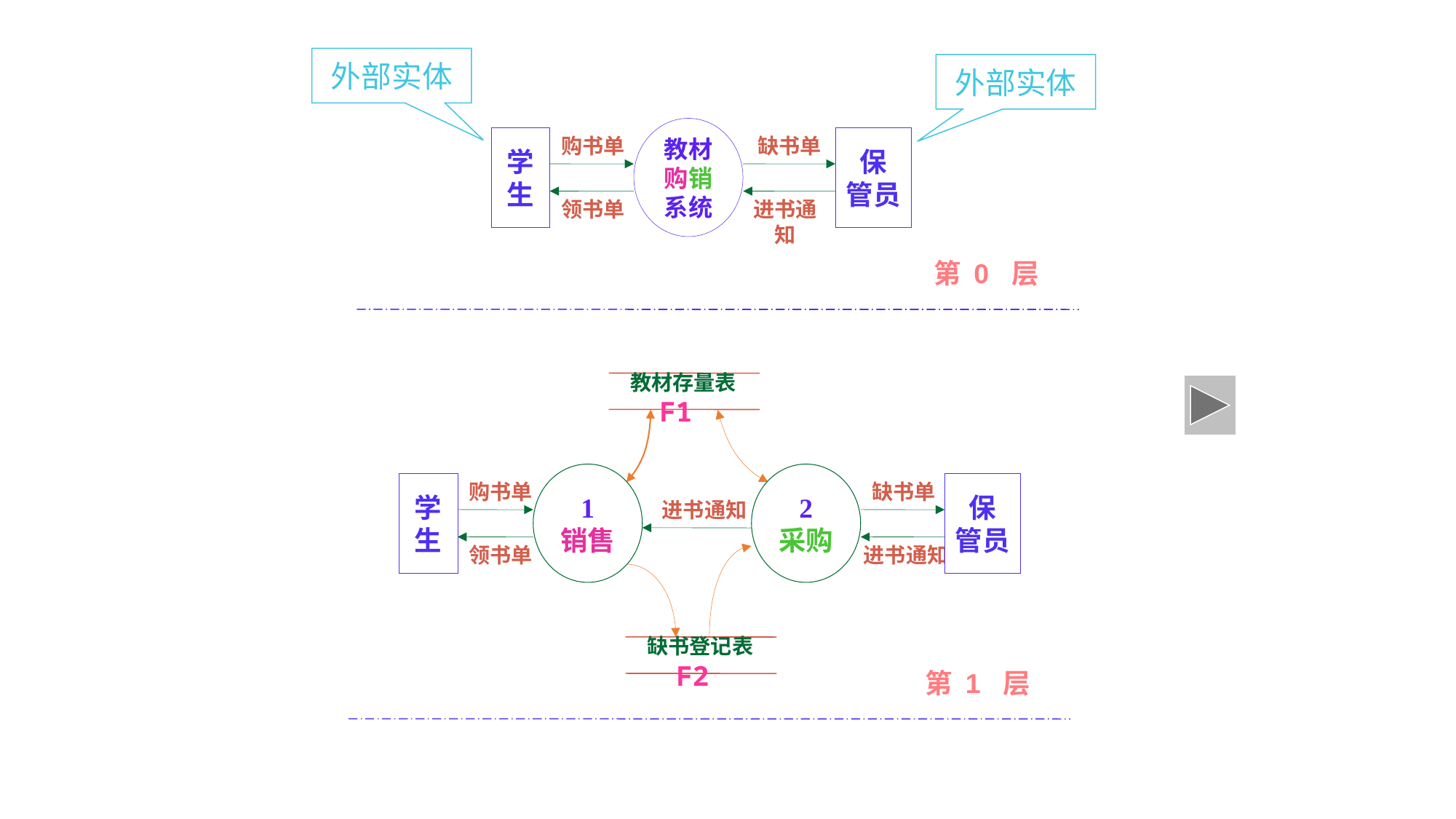

外部实体
外部实体

教材
购销
系统
学
生
缺书单

保
管员
购书单

领书单
进书通知

第 0 层

  教材存量表 F1

1
销售
学
生
购书单

领书单
2
采购
缺书单

保
管员
进书通知

进书通知

  缺书登记表 F2

第 1 层